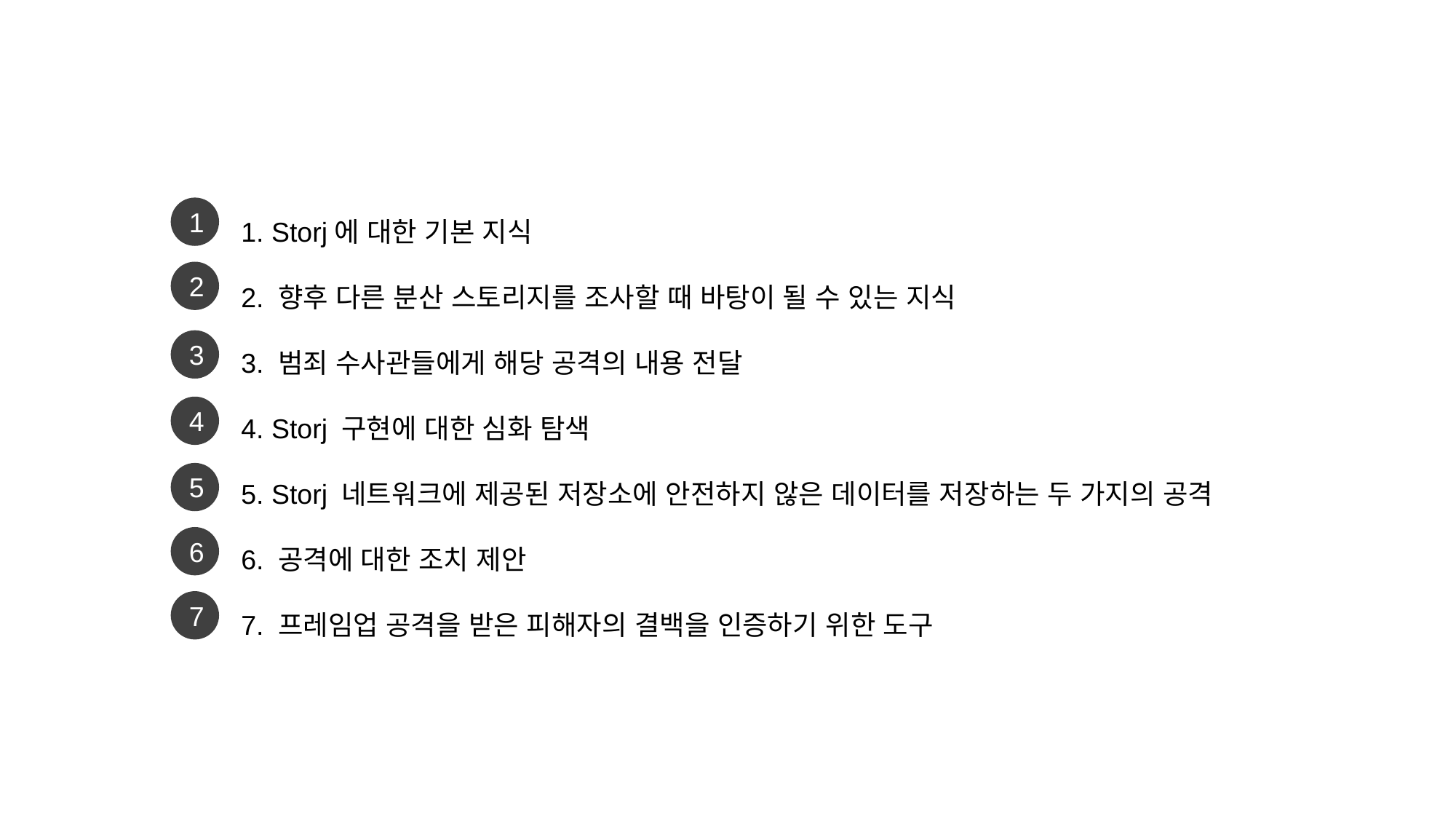

1. Storj에 대한 기본 지식
2. 향후 다른 분산 스토리지를 조사할 때 바탕이 될 수 있는 지식
3. 범죄 수사관들에게 해당 공격의 내용 전달
4. Storj 구현에 대한 심화 탐색
5. Storj 네트워크에 제공된 저장소에 안전하지 않은 데이터를 저장하는 두 가지의 공격
6. 공격에 대한 조치 제안
7. 프레임업 공격을 받은 피해자의 결백을 인증하기 위한 도구
1
2
3
4
5
6
7